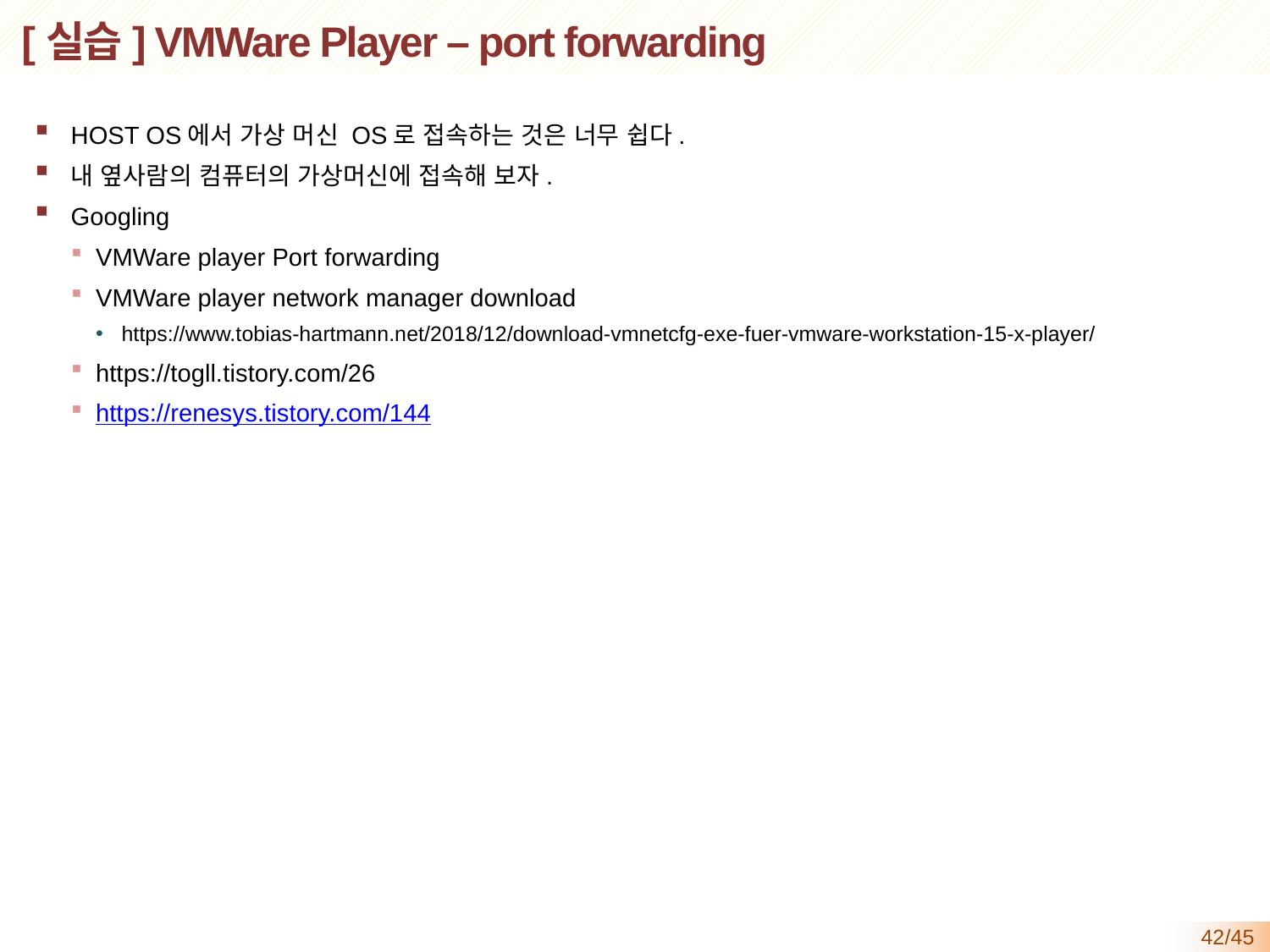

# [실습] VMWare Player – port forwarding
HOST OS에서 가상 머신 OS로 접속하는 것은 너무 쉽다.
내 옆사람의 컴퓨터의 가상머신에 접속해 보자.
Googling
VMWare player Port forwarding
VMWare player network manager download
https://www.tobias-hartmann.net/2018/12/download-vmnetcfg-exe-fuer-vmware-workstation-15-x-player/
https://togll.tistory.com/26
https://renesys.tistory.com/144